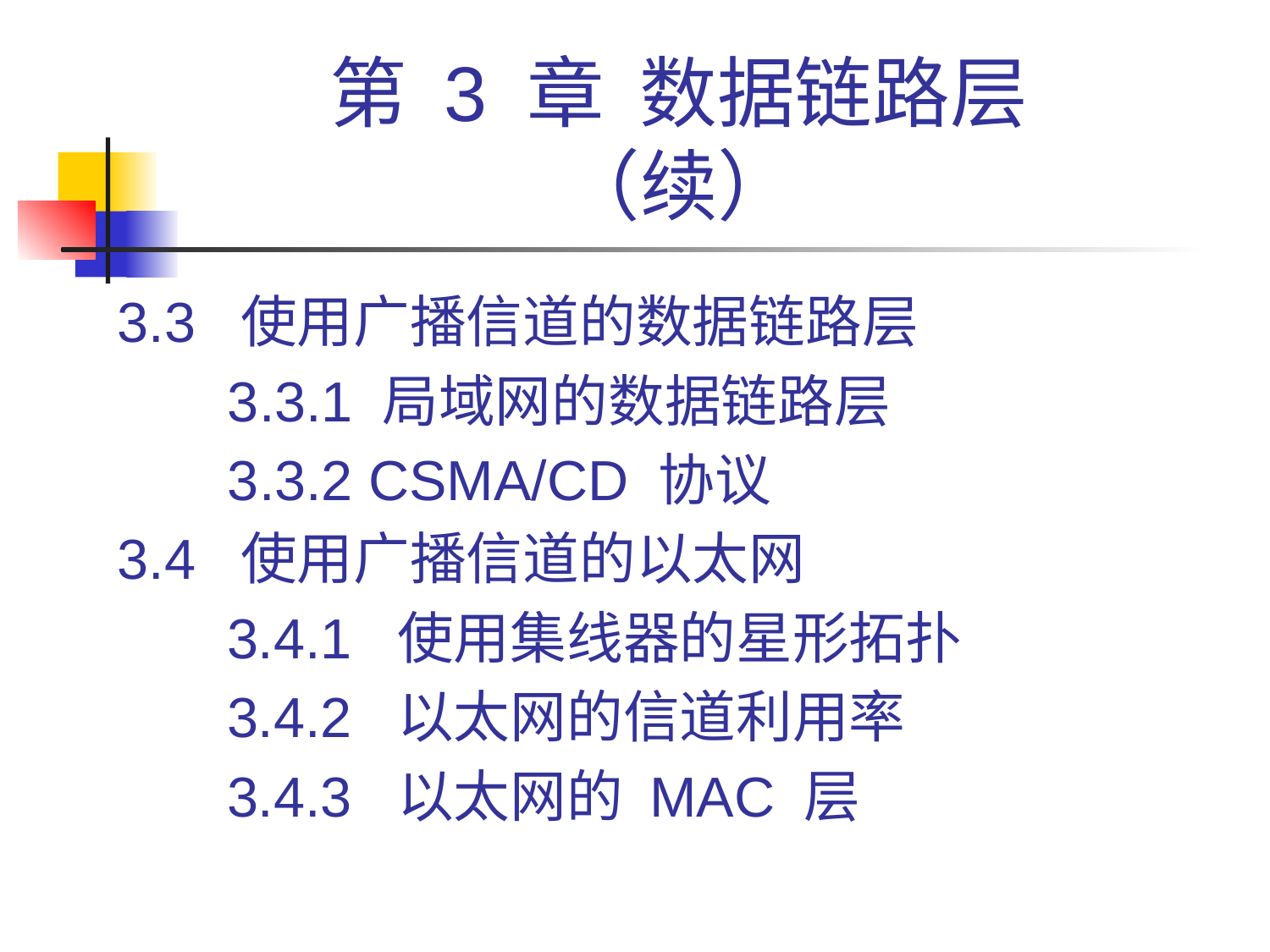

# 第 3 章  数据链路层（续）
3.3  使用广播信道的数据链路层
	    3.3.1 局域网的数据链路层
	    3.3.2 CSMA/CD 协议
3.4  使用广播信道的以太网
       3.4.1  使用集线器的星形拓扑
       3.4.2  以太网的信道利用率
       3.4.3  以太网的 MAC 层